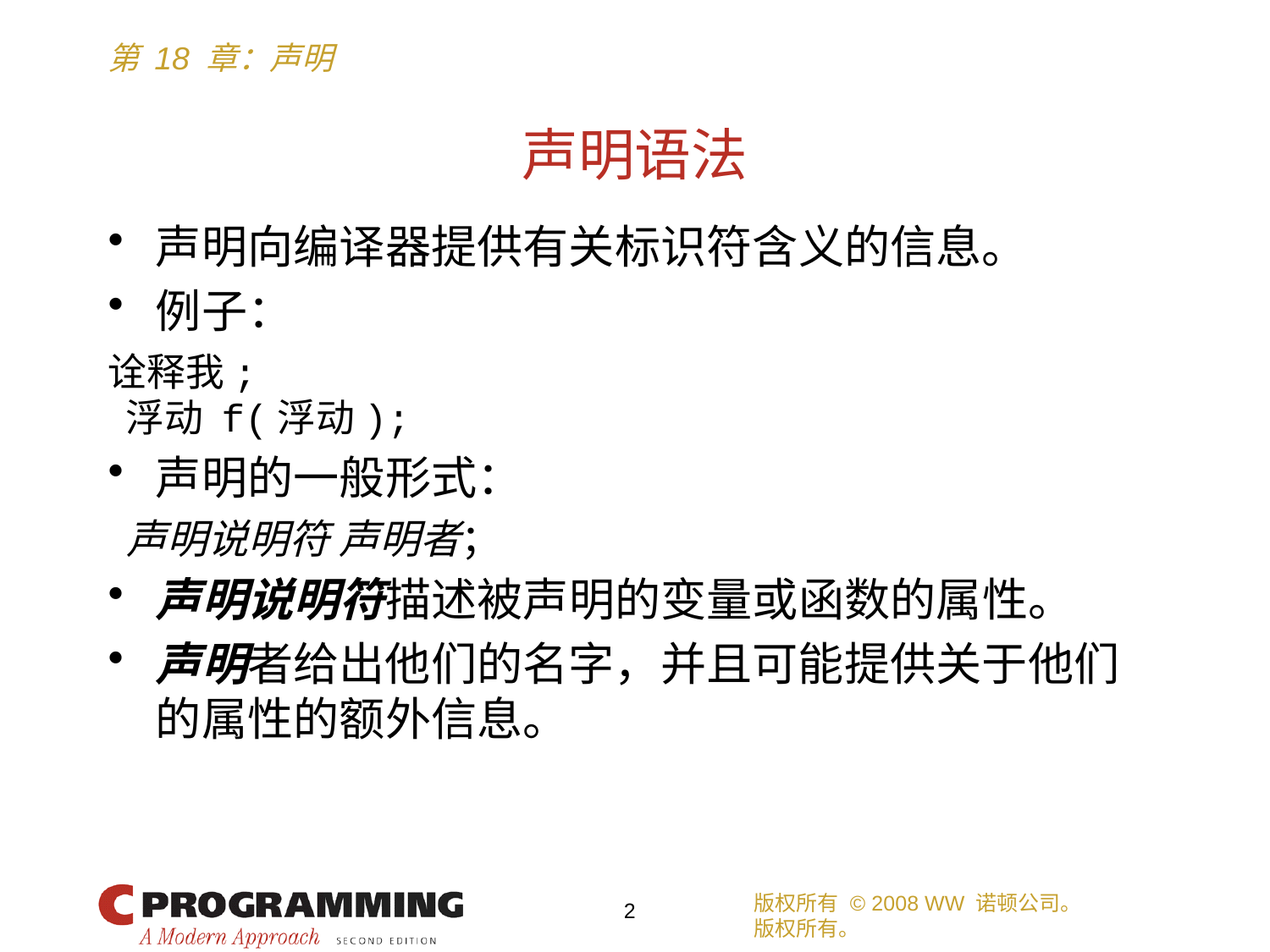

# 声明语法
声明向编译器提供有关标识符含义的信息。
例子：
诠释我;
 浮动 f(浮动);
声明的一般形式：
 声明说明符 声明者；
声明说明符描述被声明的变量或函数的属性。
声明者给出他们的名字，并且可能提供关于他们的属性的额外信息。
版权所有 © 2008 WW 诺顿公司。
版权所有。
2